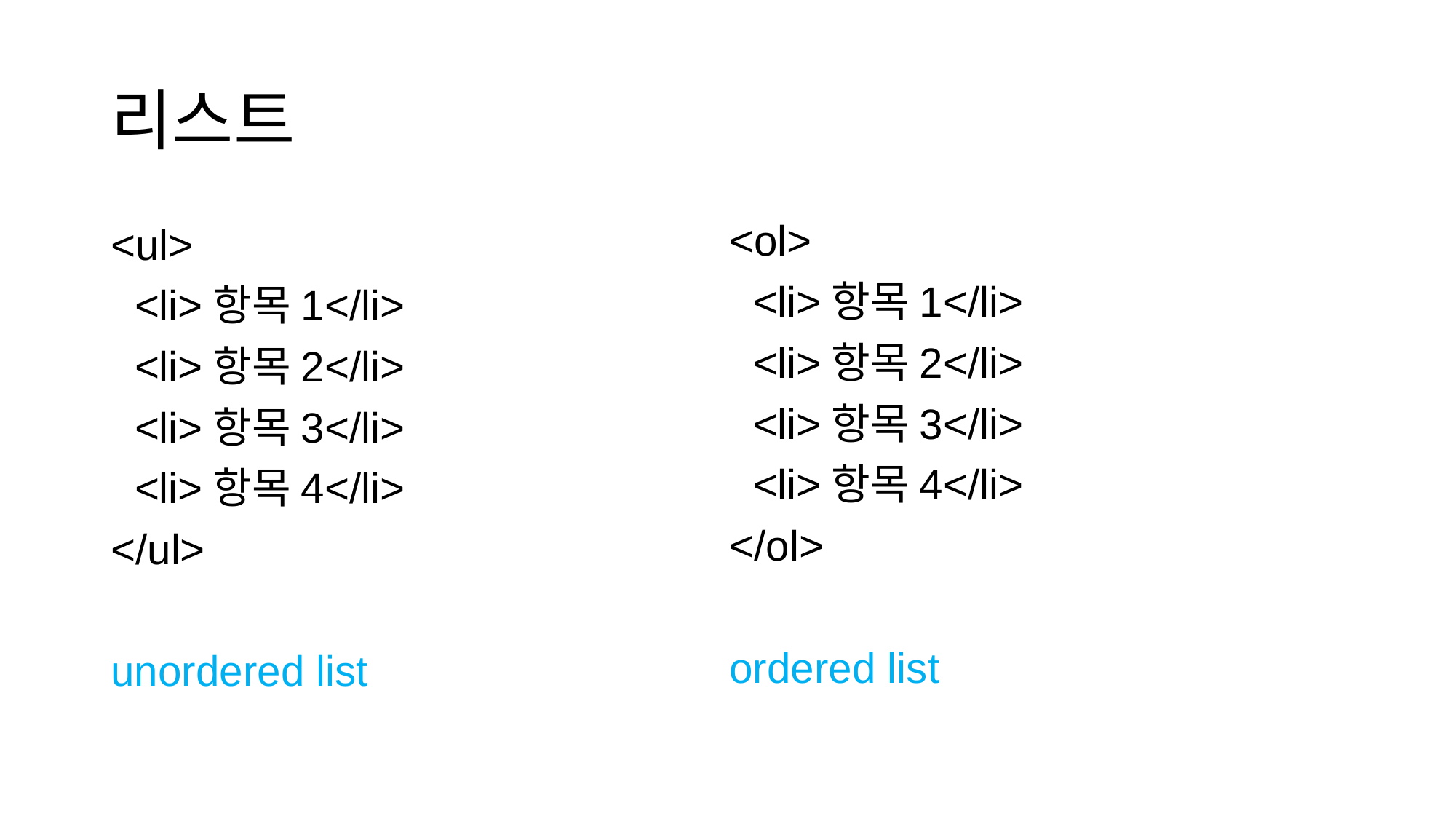

# 리스트
<ol>
  <li>항목1</li>
  <li>항목2</li>
  <li>항목3</li>
  <li>항목4</li>
</ol>

ordered list

<ul>
  <li>항목1</li>
  <li>항목2</li>
  <li>항목3</li>
  <li>항목4</li>
</ul>

unordered list